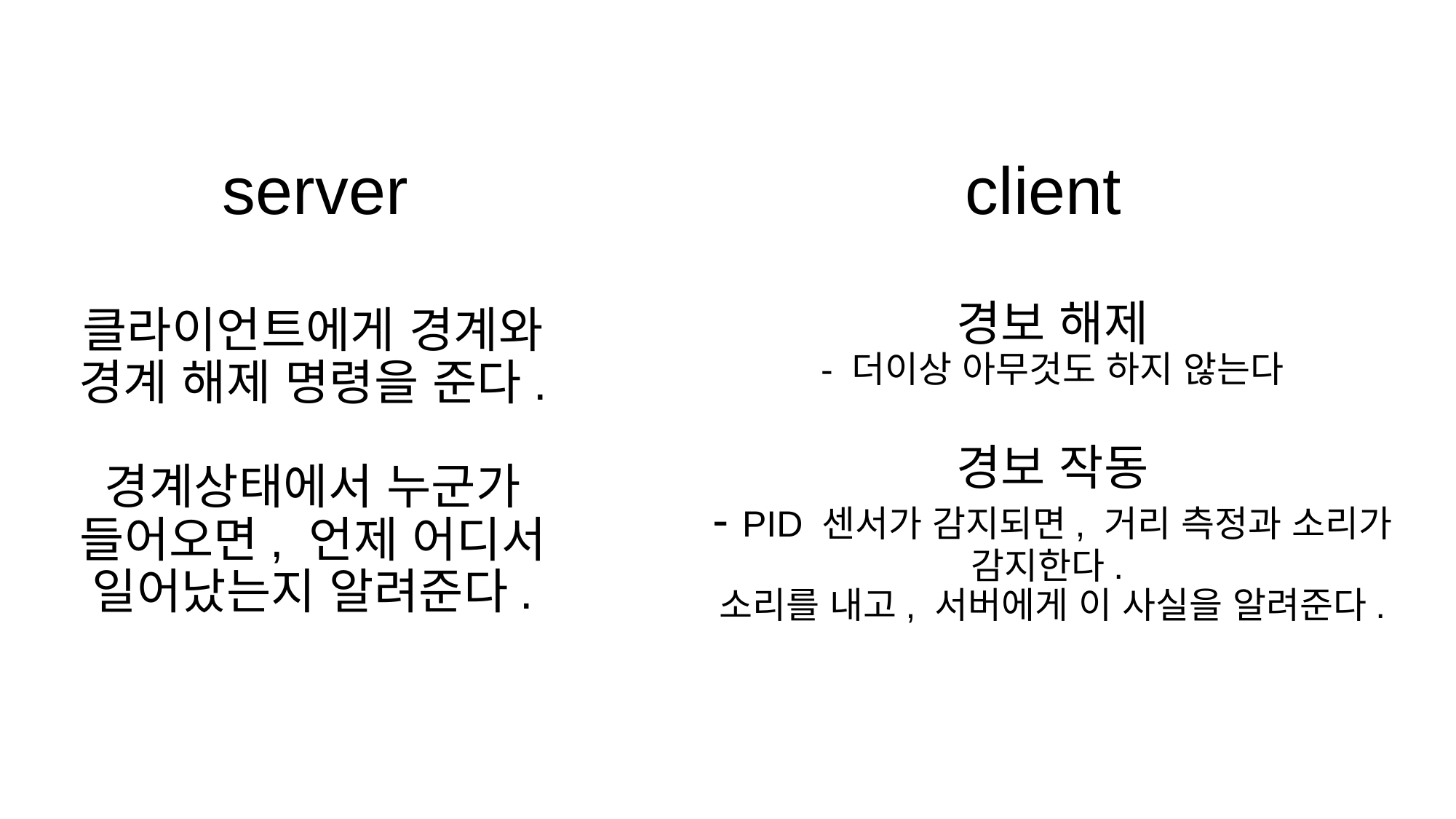

# server
client
경보 해제
- 더이상 아무것도 하지 않는다

경보 작동
- PID 센서가 감지되면, 거리 측정과 소리가 감지한다.
소리를 내고, 서버에게 이 사실을 알려준다.
클라이언트에게 경계와 경계 해제 명령을 준다.

경계상태에서 누군가 들어오면, 언제 어디서 일어났는지 알려준다.